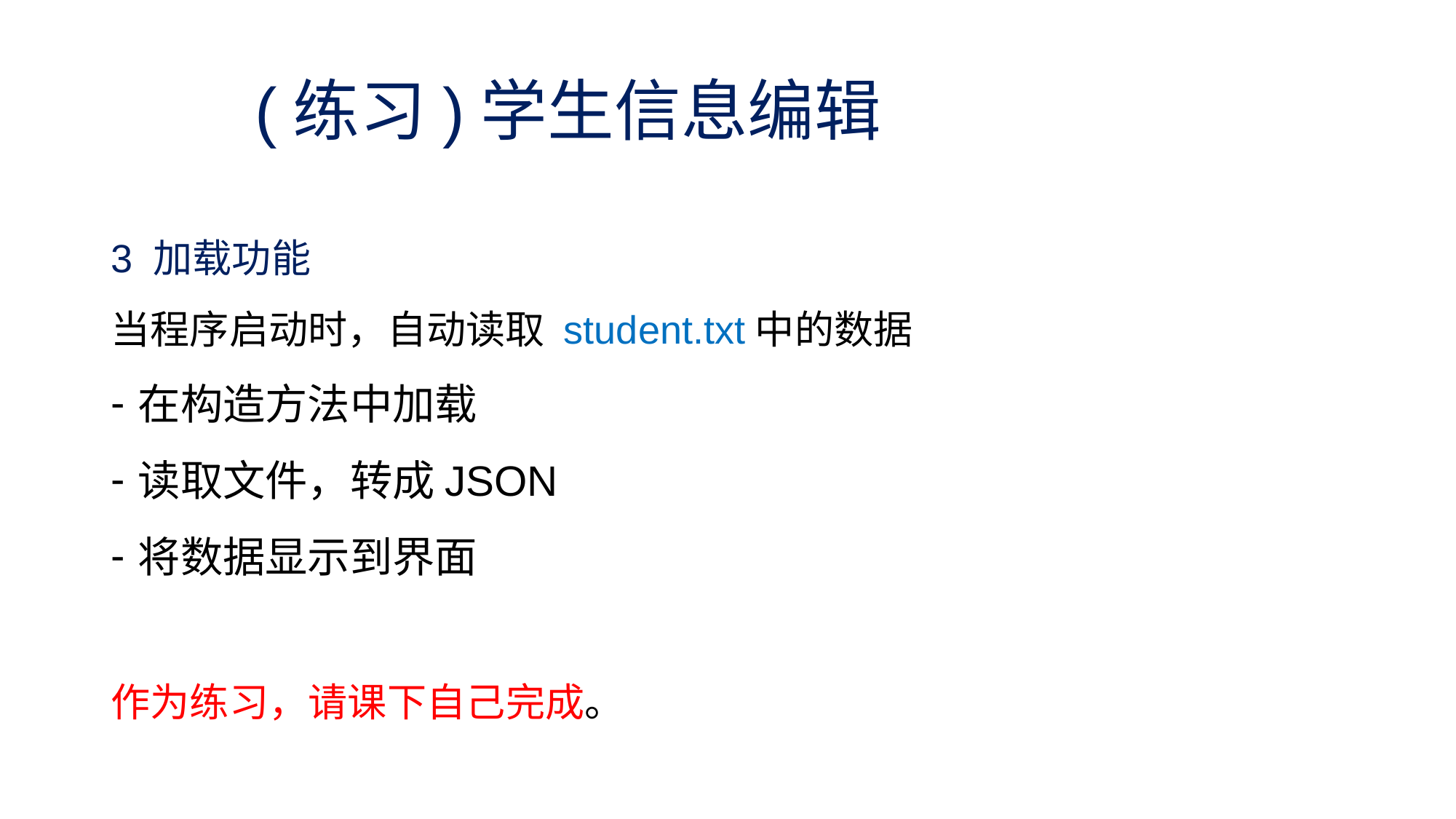

# (练习)学生信息编辑
3 加载功能
当程序启动时，自动读取 student.txt中的数据
在构造方法中加载
读取文件，转成JSON
将数据显示到界面

作为练习，请课下自己完成。